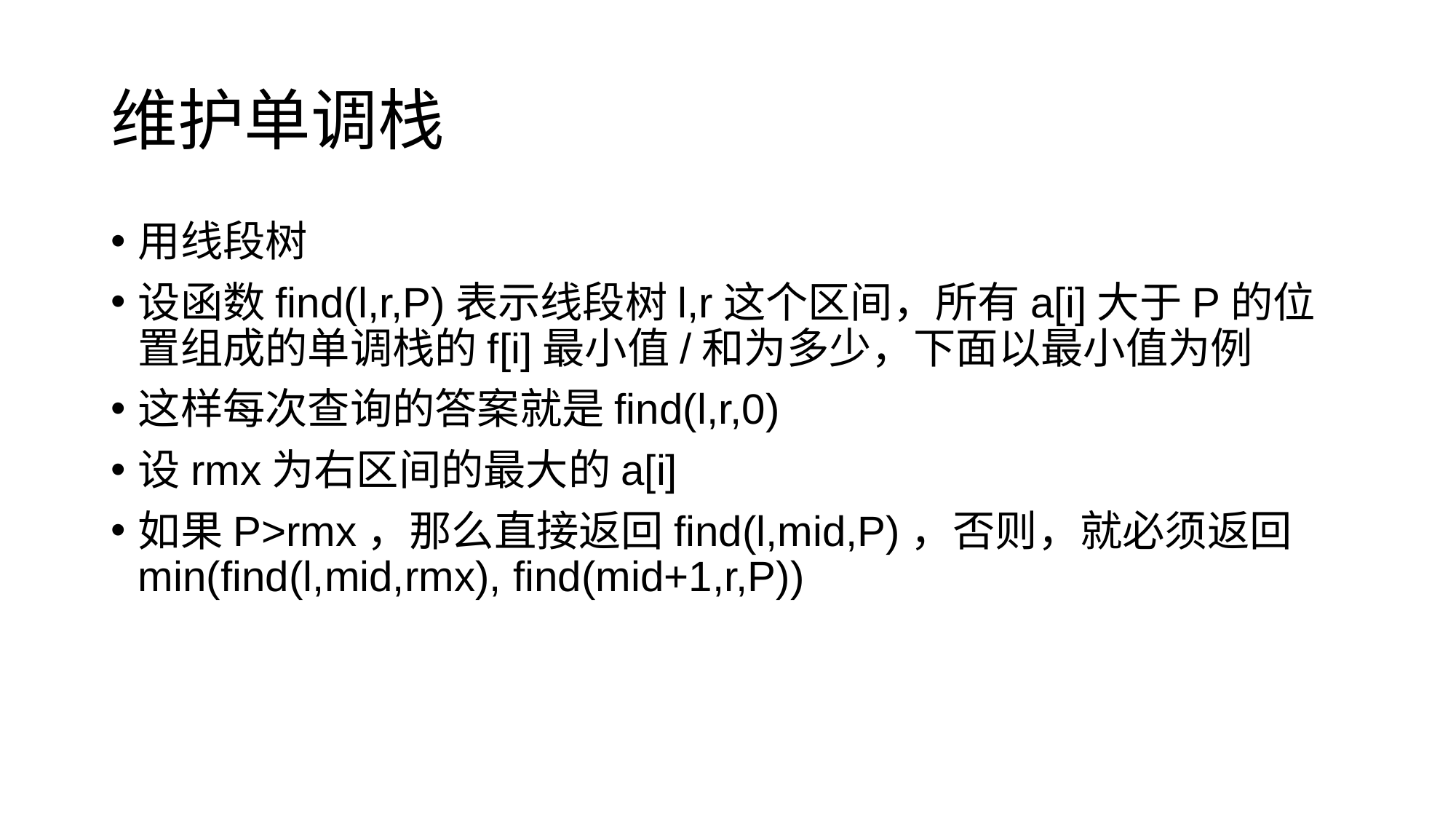

# 维护单调栈
用线段树
设函数find(l,r,P)表示线段树l,r这个区间，所有a[i]​大于P的位置组成的单调栈的f[i]最小值/和为多少，下面以最小值为例
这样每次查询的答案就是find(l,r,0)
设rmx为右区间的最大的a[i]
如果P>rmx，那么直接返回find(l,mid,P)，否则，就必须返回min(find(l,mid,rmx), find(mid+1,r,P))